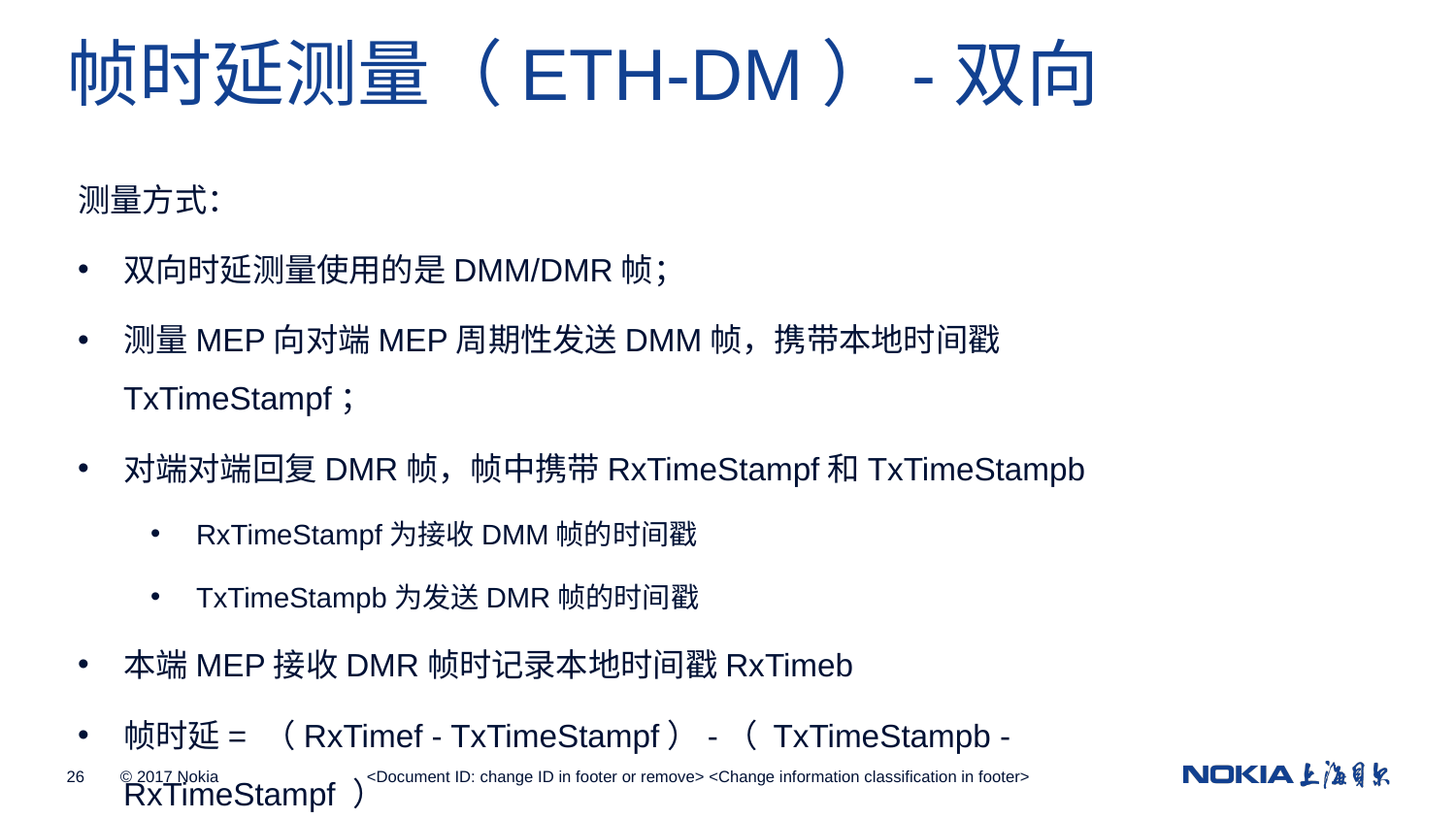

帧时延测量（ETH-DM）-双向
测量方式：
双向时延测量使用的是DMM/DMR帧；
测量MEP向对端MEP周期性发送DMM帧，携带本地时间戳TxTimeStampf；
对端对端回复DMR帧，帧中携带RxTimeStampf和TxTimeStampb
RxTimeStampf为接收DMM帧的时间戳
TxTimeStampb为发送DMR帧的时间戳
本端MEP接收DMR帧时记录本地时间戳RxTimeb
帧时延= （RxTimef - TxTimeStampf）-（ TxTimeStampb - RxTimeStampf ）
<Document ID: change ID in footer or remove> <Change information classification in footer>